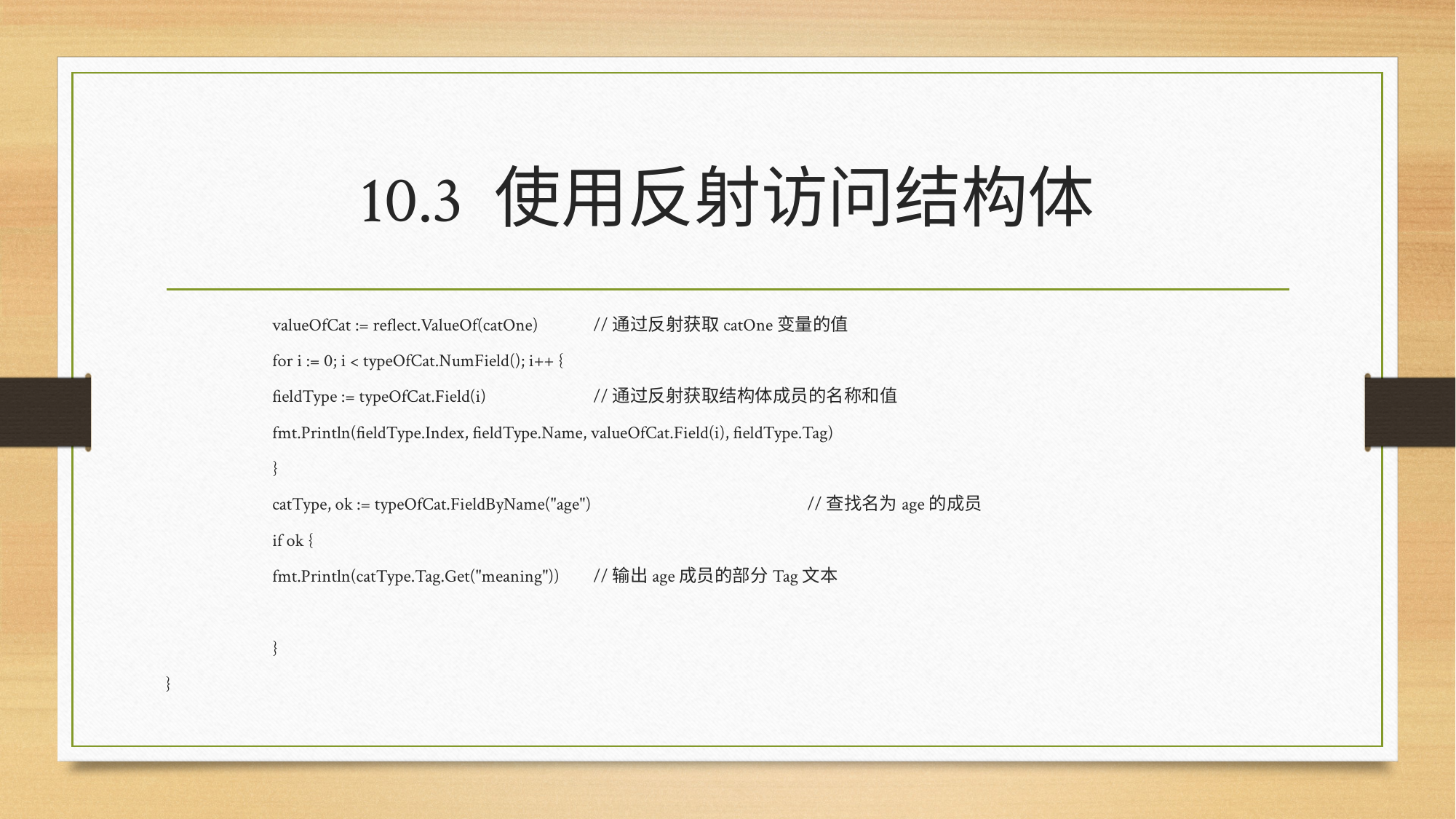

# 10.3 使用反射访问结构体
	valueOfCat := reflect.ValueOf(catOne)			//通过反射获取catOne变量的值
		for i := 0; i < typeOfCat.NumField(); i++ {
		fieldType := typeOfCat.Field(i) 			//通过反射获取结构体成员的名称和值
		fmt.Println(fieldType.Index, fieldType.Name, valueOfCat.Field(i), fieldType.Tag)
	}
	catType, ok := typeOfCat.FieldByName("age") 		//查找名为age的成员
	if ok {
		fmt.Println(catType.Tag.Get("meaning")) 	//输出age成员的部分Tag文本

	}
}